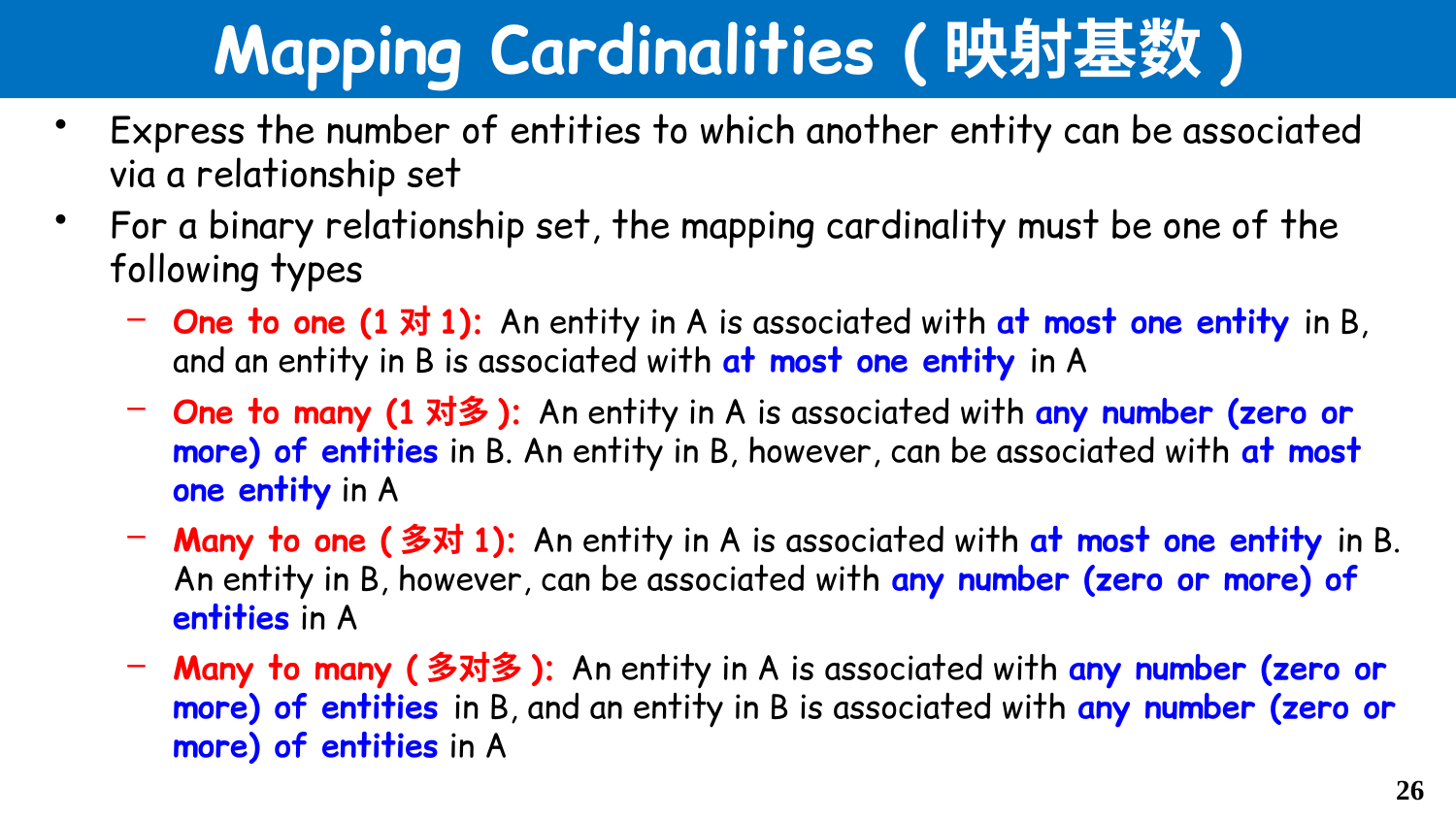

# Mapping Cardinalities (映射基数)
Express the number of entities to which another entity can be associated via a relationship set
For a binary relationship set, the mapping cardinality must be one of the following types
One to one (1对1): An entity in A is associated with at most one entity in B, and an entity in B is associated with at most one entity in A
One to many (1对多): An entity in A is associated with any number (zero or more) of entities in B. An entity in B, however, can be associated with at most one entity in A
Many to one (多对1): An entity in A is associated with at most one entity in B. An entity in B, however, can be associated with any number (zero or more) of entities in A
Many to many (多对多): An entity in A is associated with any number (zero or more) of entities in B, and an entity in B is associated with any number (zero or more) of entities in A